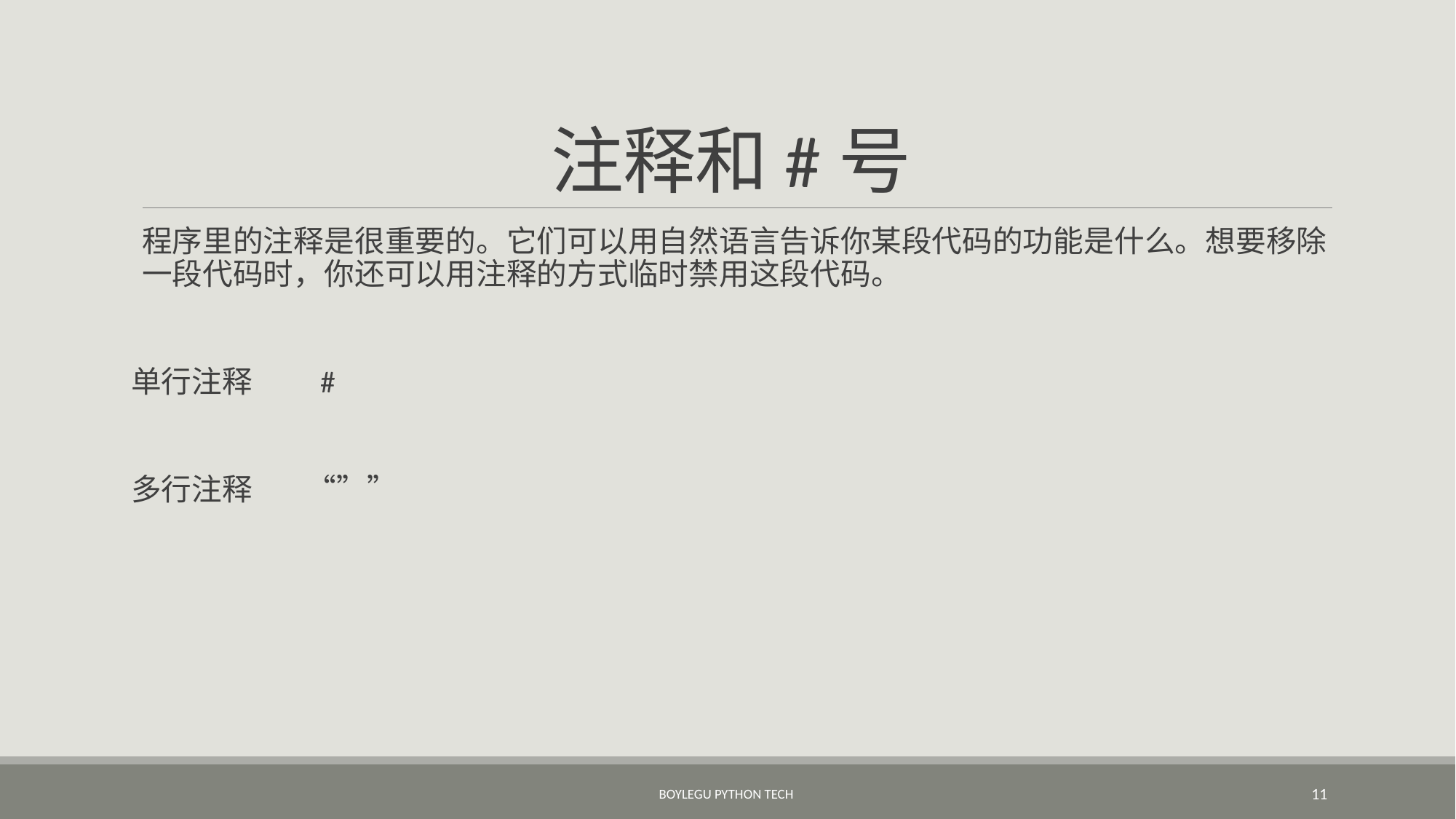

# 注释和#号
程序里的注释是很重要的。它们可以用自然语言告诉你某段代码的功能是什么。想要移除一段代码时，你还可以用注释的方式临时禁用这段代码。

单行注释         #

多行注释        “””
BoyleGu Python Tech
11